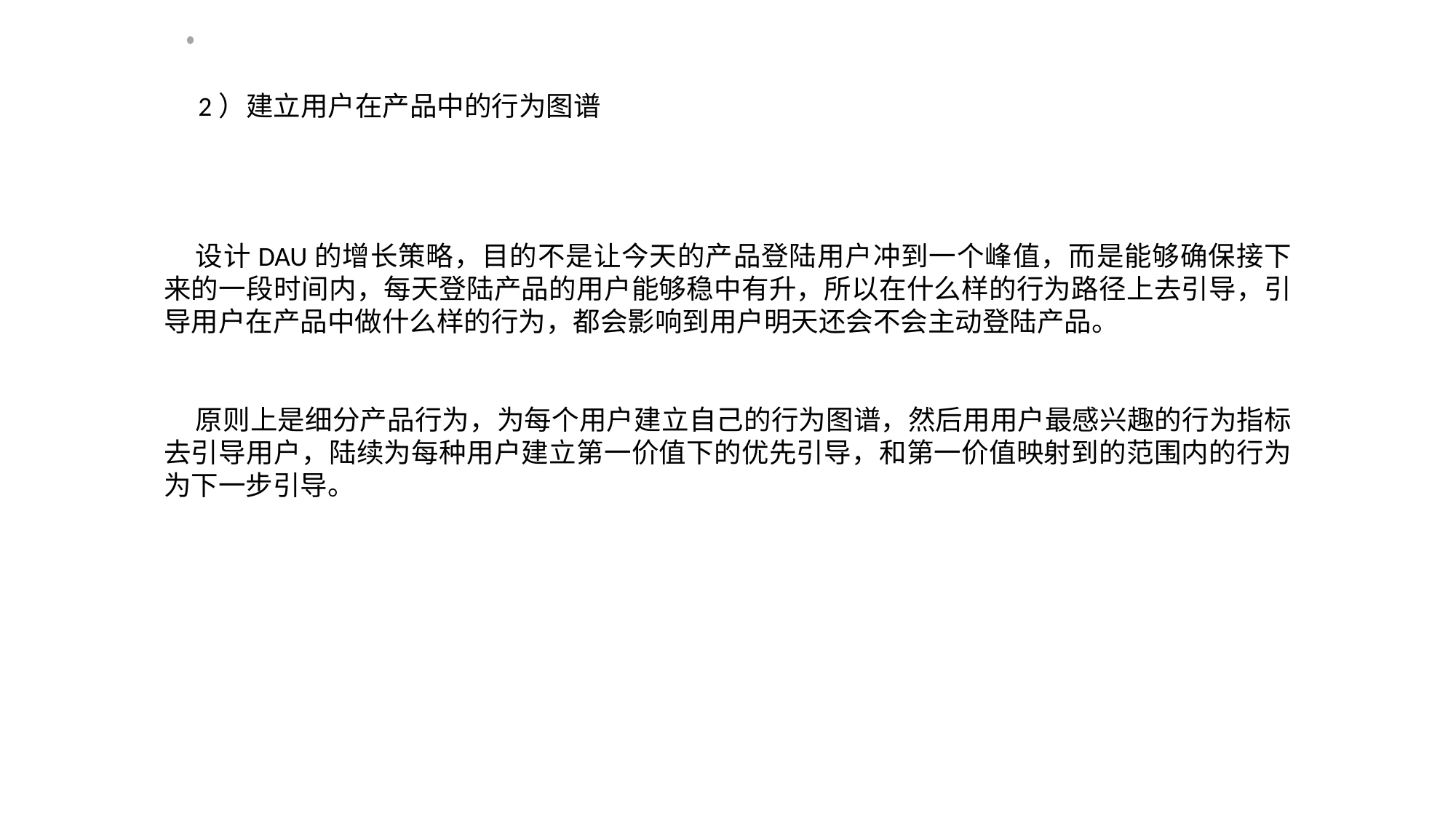

2）建立用户在产品中的行为图谱
设计DAU的增长策略，目的不是让今天的产品登陆用户冲到一个峰值，而是能够确保接下来的一段时间内，每天登陆产品的用户能够稳中有升，所以在什么样的行为路径上去引导，引导用户在产品中做什么样的行为，都会影响到用户明天还会不会主动登陆产品。

原则上是细分产品行为，为每个用户建立自己的行为图谱，然后用用户最感兴趣的行为指标去引导用户，陆续为每种用户建立第一价值下的优先引导，和第一价值映射到的范围内的行为为下一步引导。